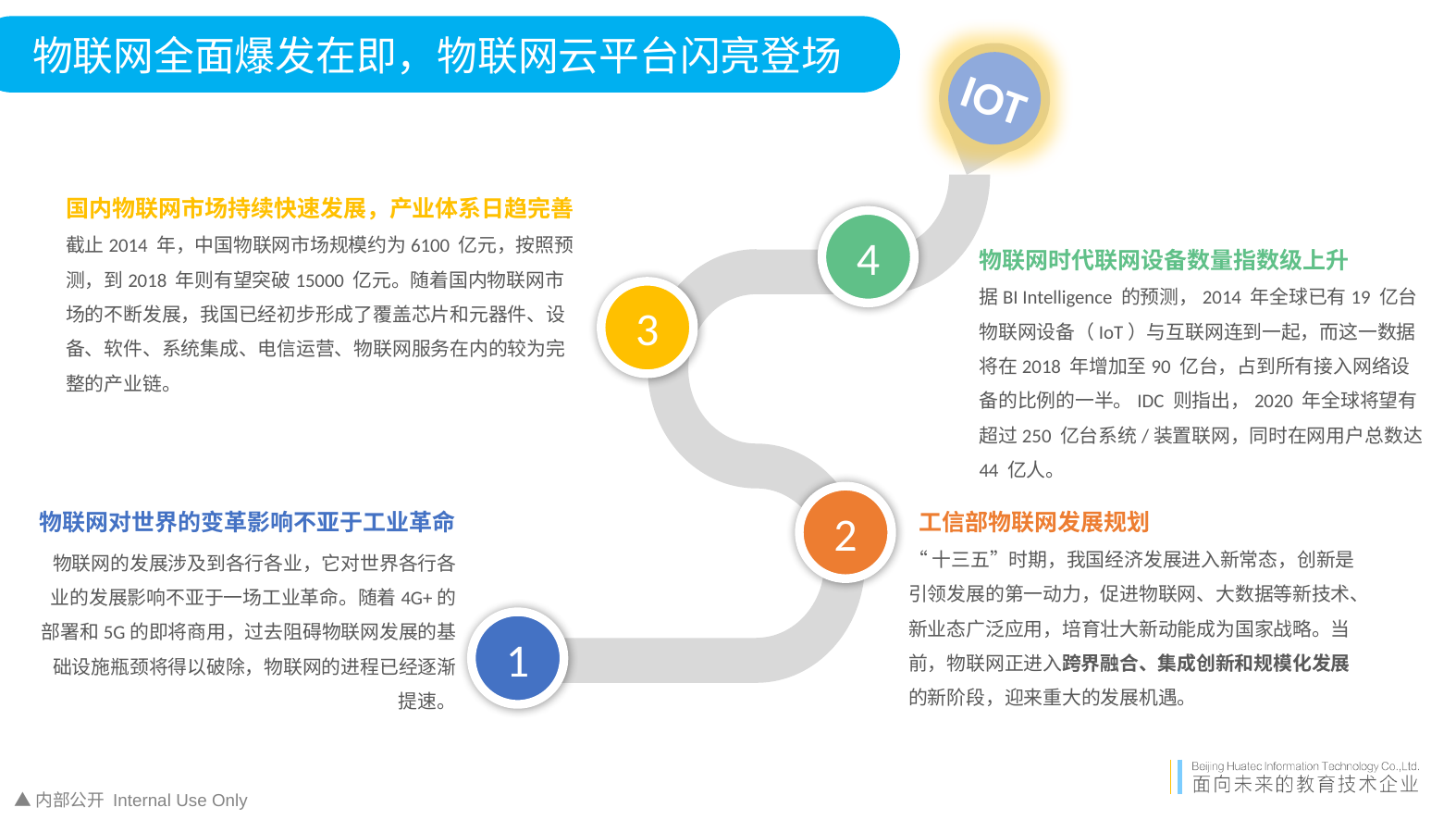

物联网全面爆发在即，物联网云平台闪亮登场

IOT

国内物联网市场持续快速发展，产业体系日趋完善截止2014 年，中国物联网市场规模约为6100 亿元，按照预测，到2018 年则有望突破15000 亿元。随着国内物联网市场的不断发展，我国已经初步形成了覆盖芯片和元器件、设备、软件、系统集成、电信运营、物联网服务在内的较为完整的产业链。

4
物联网时代联网设备数量指数级上升
据BI Intelligence 的预测，2014 年全球已有19 亿台物联网设备（IoT）与互联网连到一起，而这一数据将在2018 年增加至90 亿台，占到所有接入网络设备的比例的一半。IDC 则指出，2020 年全球将望有超过250 亿台系统/装置联网，同时在网用户总数达44 亿人。

3
2
物联网对世界的变革影响不亚于工业革命
物联网的发展涉及到各行各业，它对世界各行各业的发展影响不亚于一场工业革命。随着4G+的部署和5G的即将商用，过去阻碍物联网发展的基础设施瓶颈将得以破除，物联网的进程已经逐渐提速。
 工信部物联网发展规划
“十三五”时期，我国经济发展进入新常态，创新是引领发展的第一动力，促进物联网、大数据等新技术、新业态广泛应用，培育壮大新动能成为国家战略。当前，物联网正进入跨界融合、集成创新和规模化发展的新阶段，迎来重大的发展机遇。
1